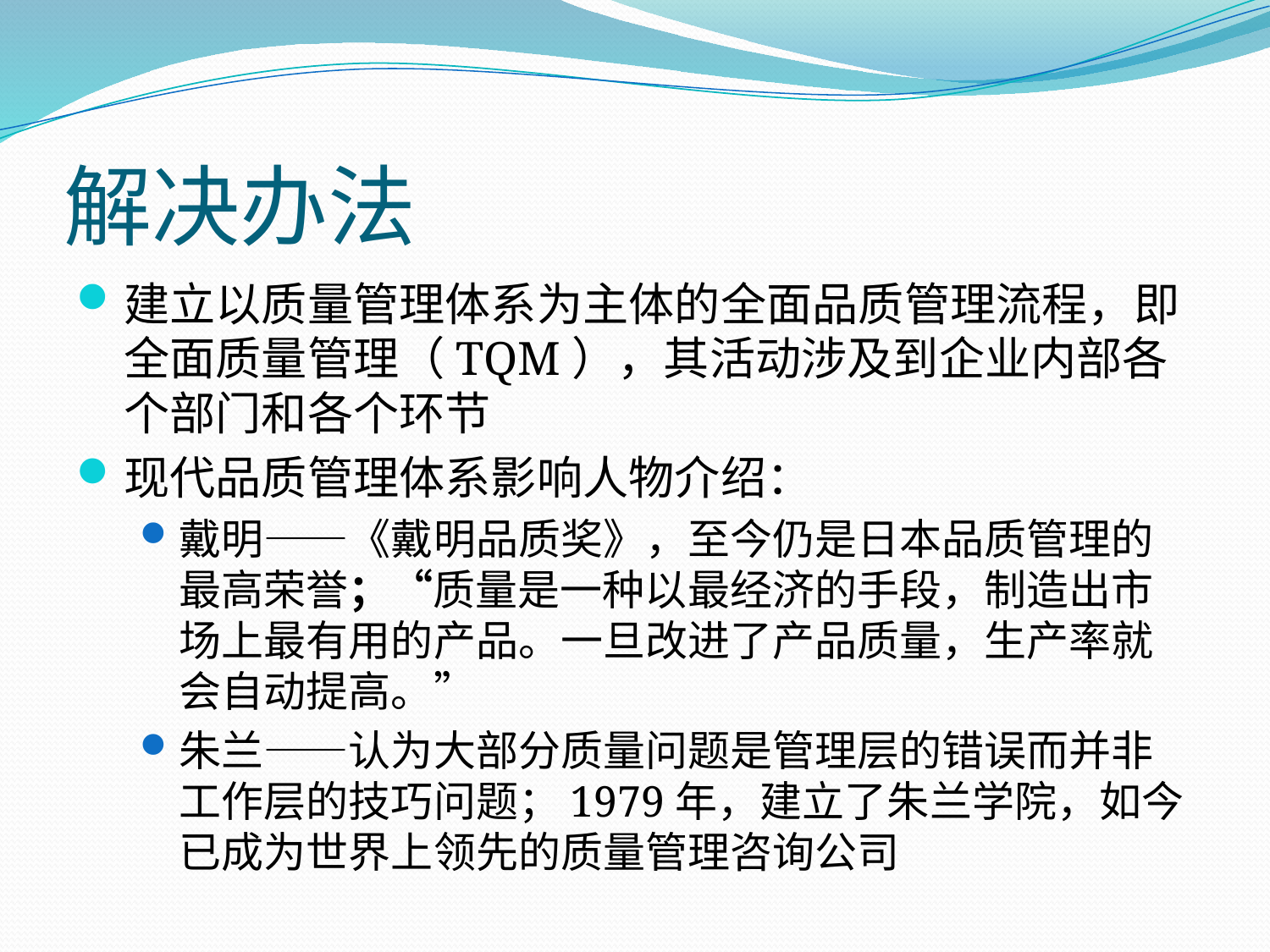

# 解决办法
建立以质量管理体系为主体的全面品质管理流程，即全面质量管理（TQM），其活动涉及到企业内部各个部门和各个环节
现代品质管理体系影响人物介绍：
戴明——《戴明品质奖》，至今仍是日本品质管理的最高荣誉；“质量是一种以最经济的手段，制造出市场上最有用的产品。一旦改进了产品质量，生产率就会自动提高。”
朱兰——认为大部分质量问题是管理层的错误而并非工作层的技巧问题；1979年，建立了朱兰学院，如今已成为世界上领先的质量管理咨询公司